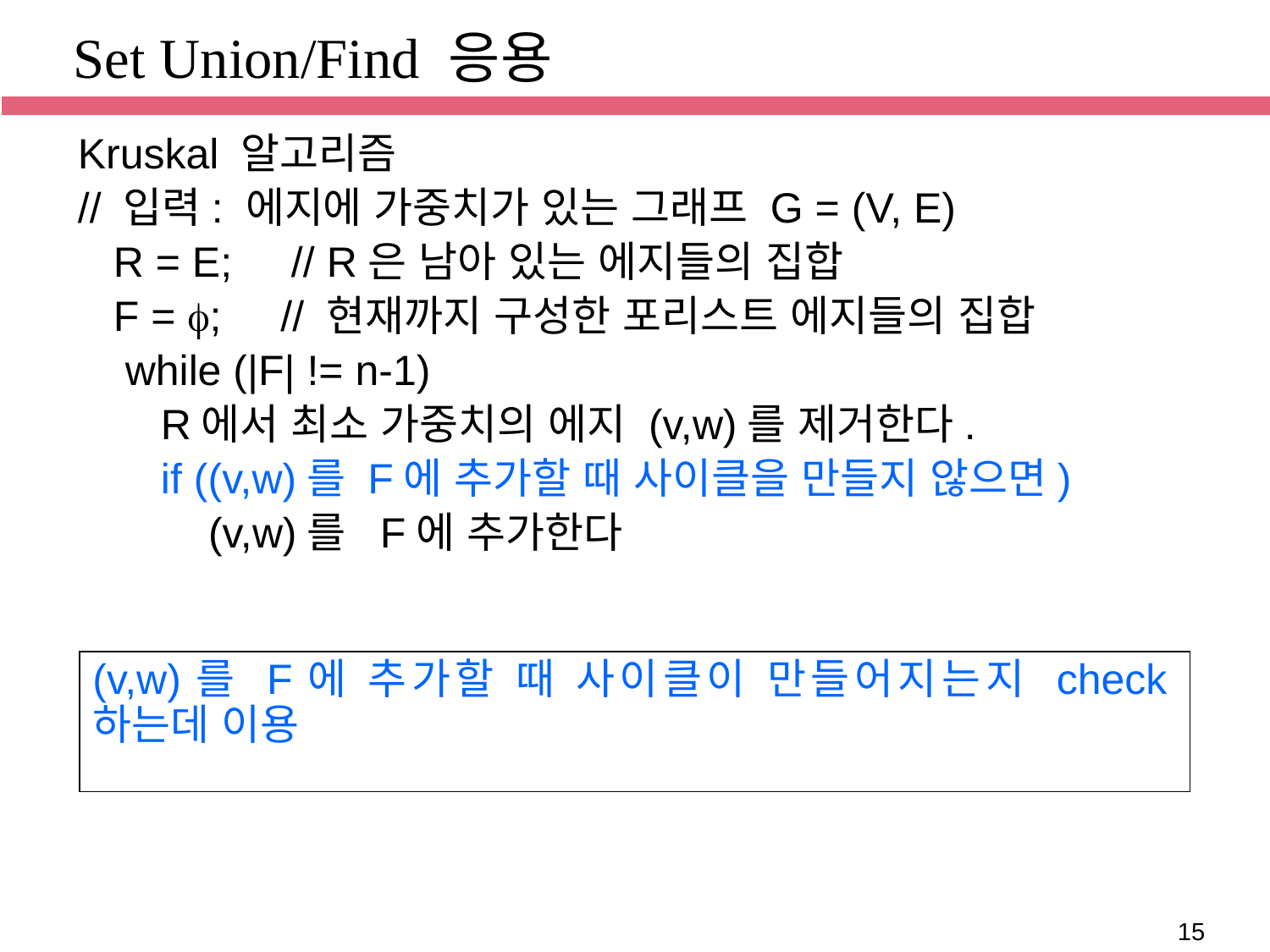

# Set Union/Find 응용
Kruskal 알고리즘
// 입력: 에지에 가중치가 있는 그래프 G = (V, E)
   R = E;     // R은 남아 있는 에지들의 집합
   F = φ;     // 현재까지 구성한 포리스트 에지들의 집합
    while (|F| != n-1)
       R에서 최소 가중치의 에지 (v,w)를 제거한다.
       if ((v,w)를 F에 추가할 때 사이클을 만들지 않으면)
           (v,w)를  F에 추가한다
(v,w)를 F에 추가할 때 사이클이 만들어지는지 check하는데 이용